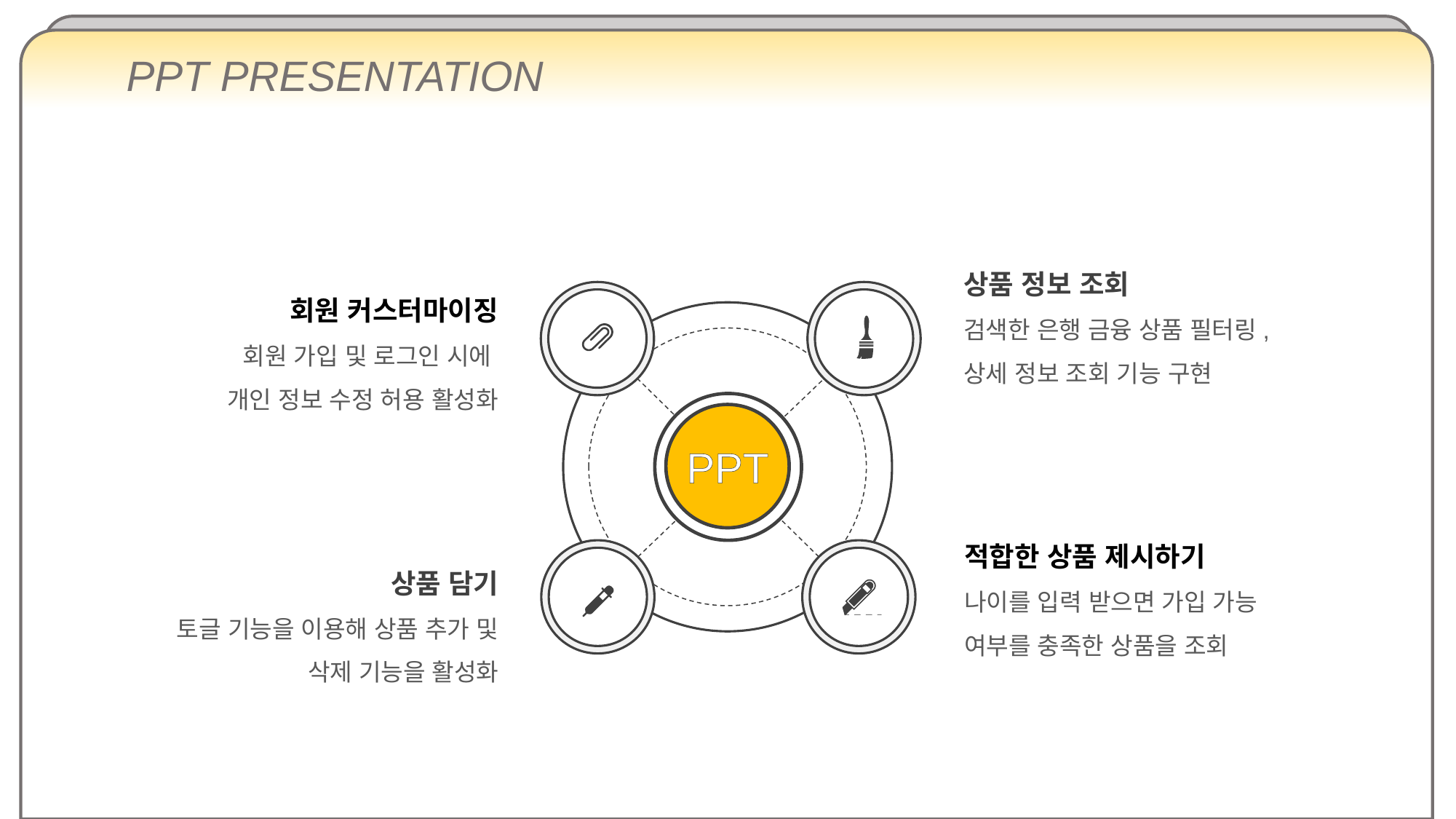

PPT PRESENTATION
상품 정보 조회
검색한 은행 금융 상품 필터링,상세 정보 조회 기능 구현
회원 커스터마이징
회원 가입 및 로그인 시에
개인 정보 수정 허용 활성화

PPT
적합한 상품 제시하기
나이를 입력 받으면 가입 가능 여부를 충족한 상품을 조회

상품 담기
토글 기능을 이용해 상품 추가 및 삭제 기능을 활성화